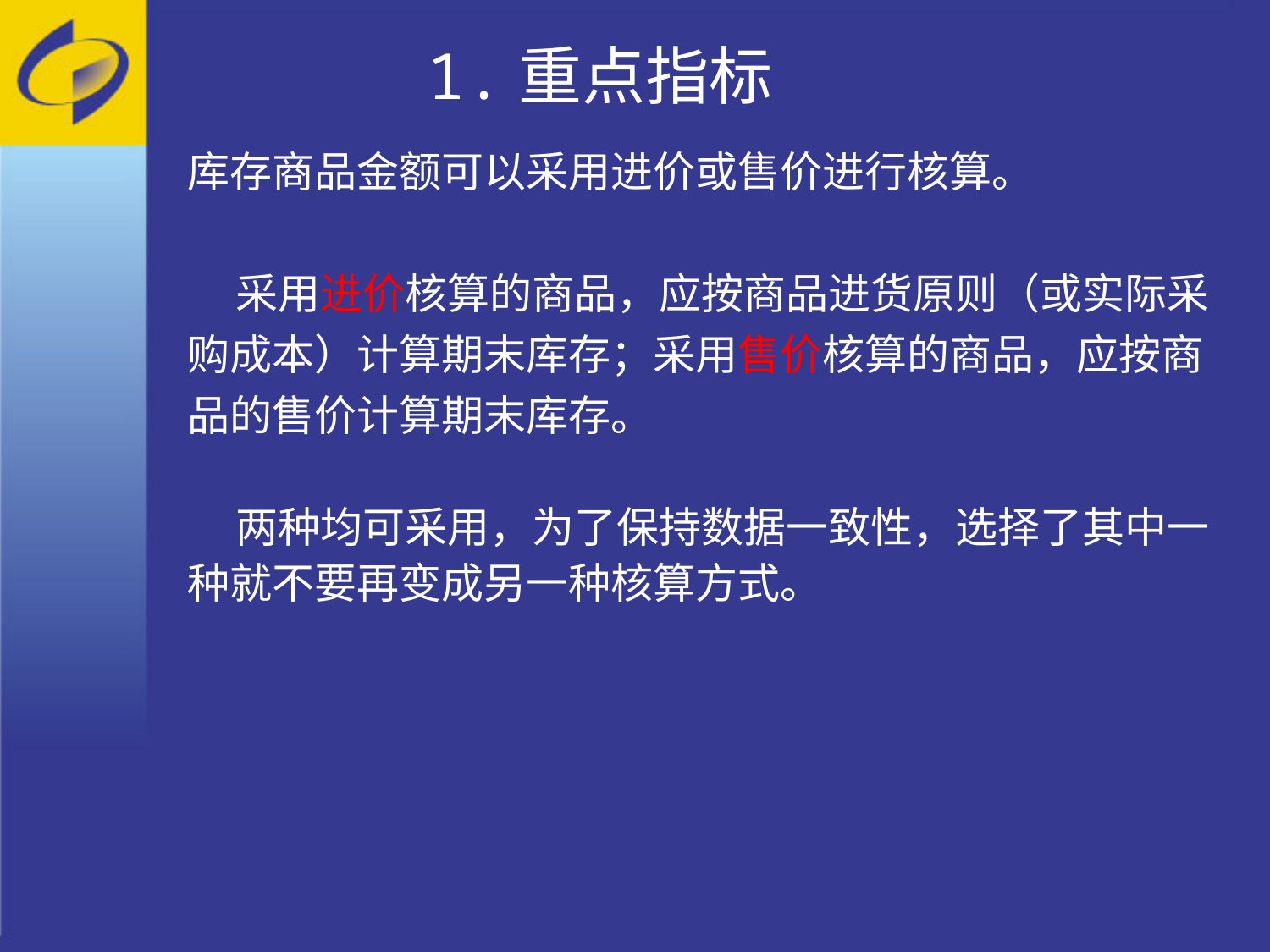

1.重点指标
库存商品金额可以采用进价或售价进行核算。

    采用进价核算的商品，应按商品进货原则（或实际采购成本）计算期末库存；采用售价核算的商品，应按商品的售价计算期末库存。

    两种均可采用，为了保持数据一致性，选择了其中一种就不要再变成另一种核算方式。